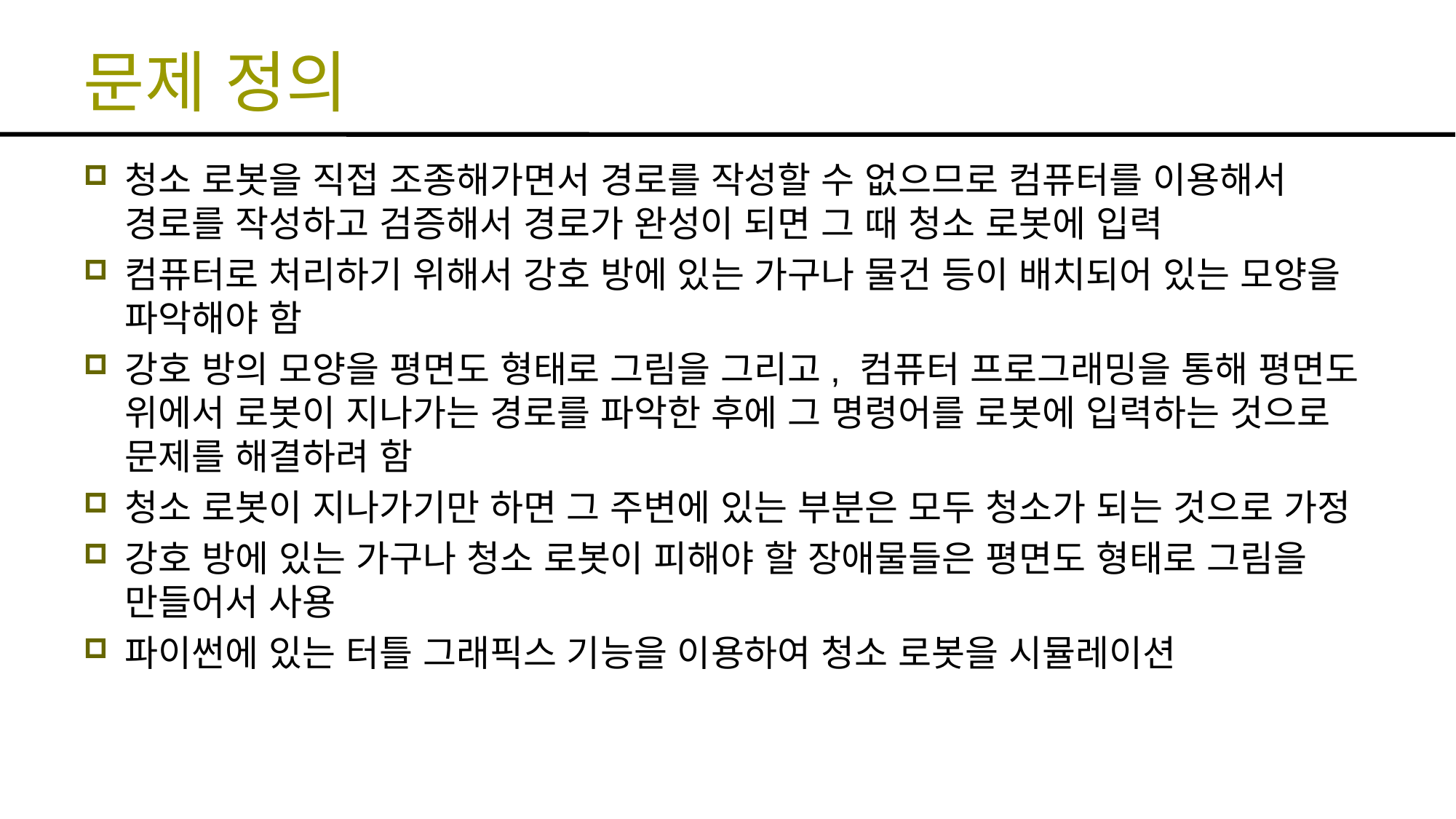

# 문제 정의
청소 로봇을 직접 조종해가면서 경로를 작성할 수 없으므로 컴퓨터를 이용해서 경로를 작성하고 검증해서 경로가 완성이 되면 그 때 청소 로봇에 입력
컴퓨터로 처리하기 위해서 강호 방에 있는 가구나 물건 등이 배치되어 있는 모양을 파악해야 함
강호 방의 모양을 평면도 형태로 그림을 그리고, 컴퓨터 프로그래밍을 통해 평면도 위에서 로봇이 지나가는 경로를 파악한 후에 그 명령어를 로봇에 입력하는 것으로 문제를 해결하려 함
청소 로봇이 지나가기만 하면 그 주변에 있는 부분은 모두 청소가 되는 것으로 가정
강호 방에 있는 가구나 청소 로봇이 피해야 할 장애물들은 평면도 형태로 그림을 만들어서 사용
파이썬에 있는 터틀 그래픽스 기능을 이용하여 청소 로봇을 시뮬레이션